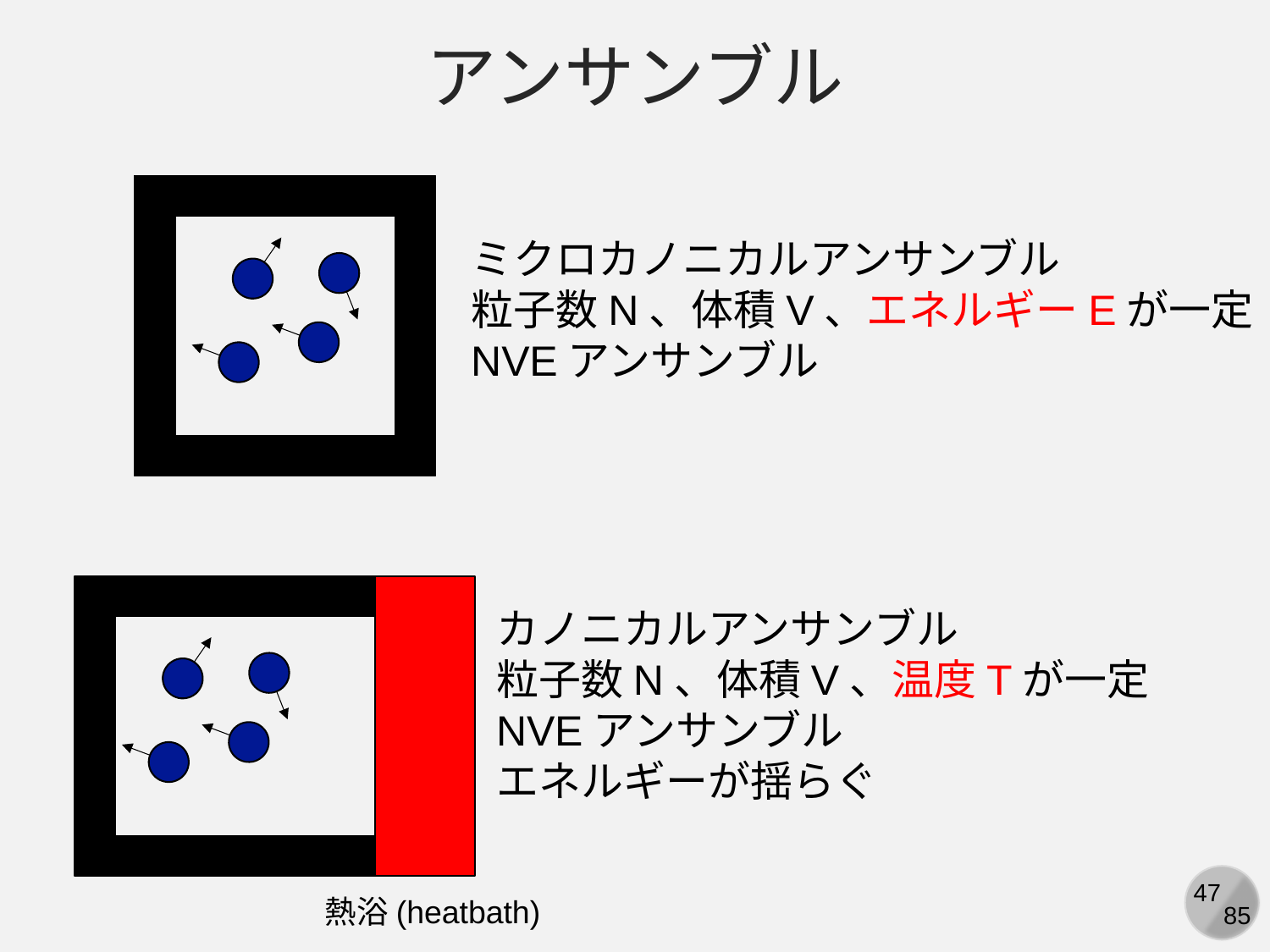

アンサンブル

ミクロカノニカルアンサンブル
粒子数N、体積V、エネルギーEが一定
NVEアンサンブル

カノニカルアンサンブル
粒子数N、体積V、温度Tが一定
NVEアンサンブル
エネルギーが揺らぐ

熱浴(heatbath)